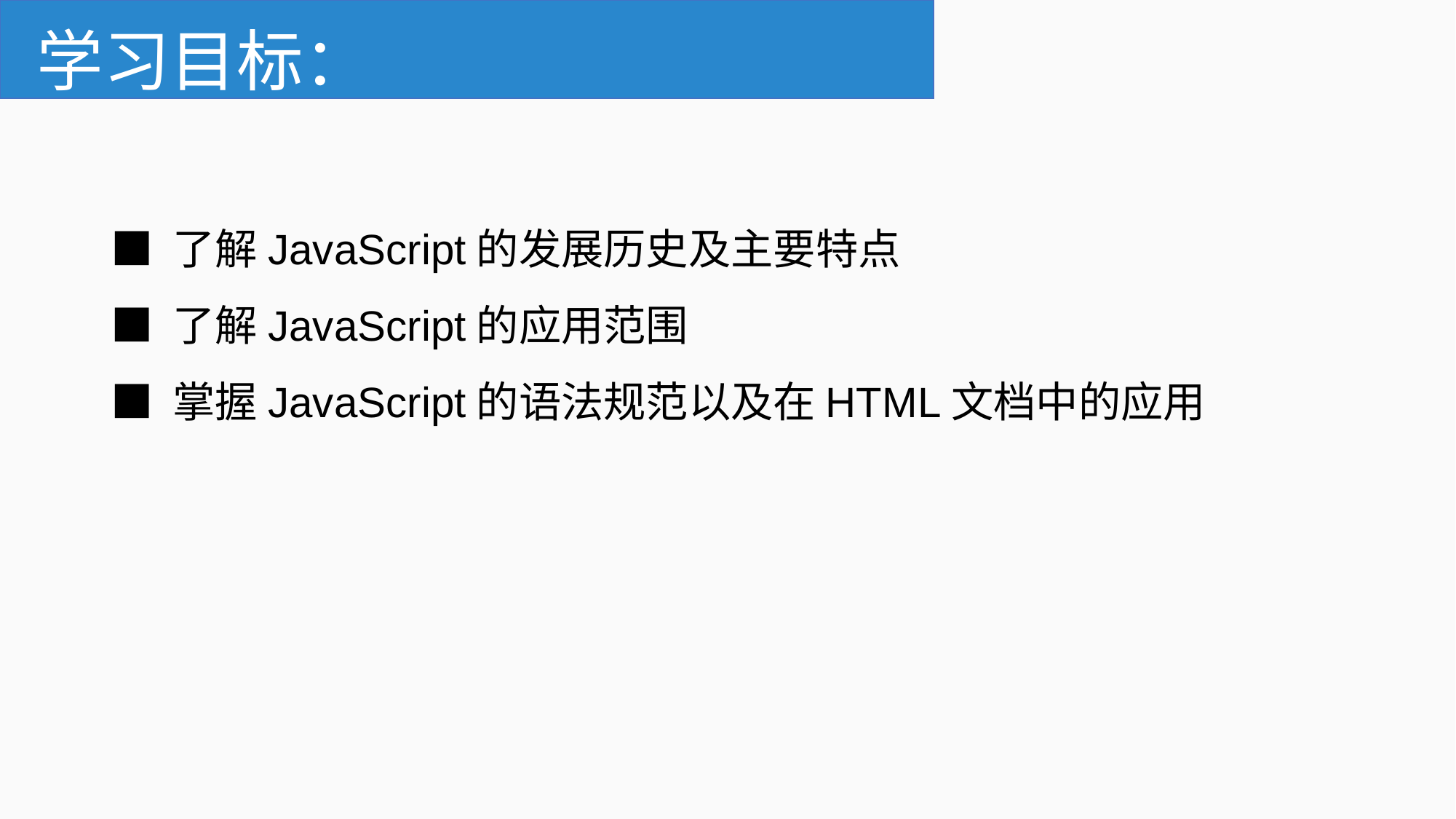

# 学习目标：

■ 了解JavaScript的发展历史及主要特点
■ 了解JavaScript的应用范围
■ 掌握JavaScript的语法规范以及在HTML文档中的应用